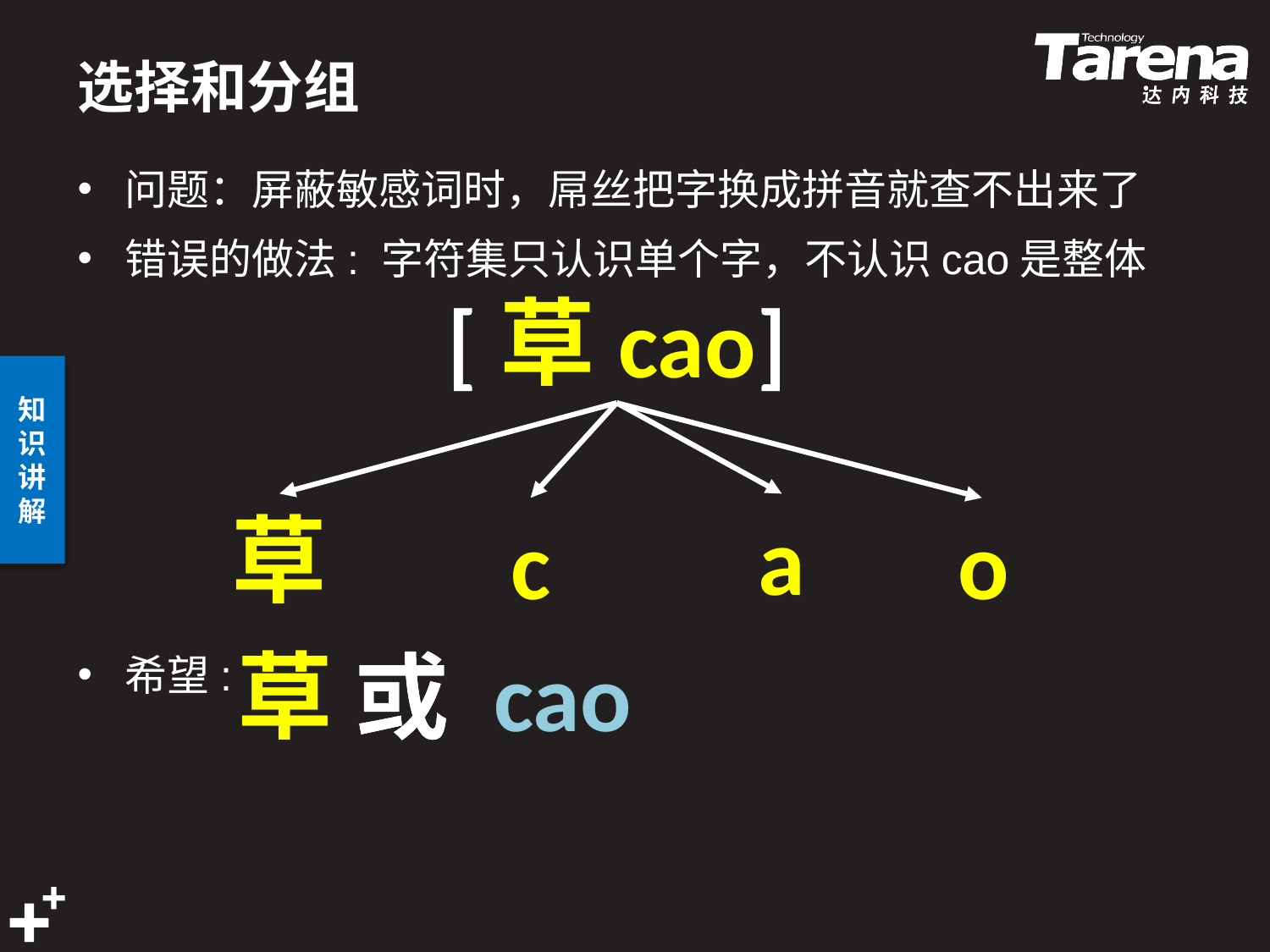

# 选择和分组
问题：屏蔽敏感词时，屌丝把字换成拼音就查不出来了
错误的做法: 字符集只认识单个字，不认识cao是整体

希望:
[草cao]
草
a
c
o
草 或 cao